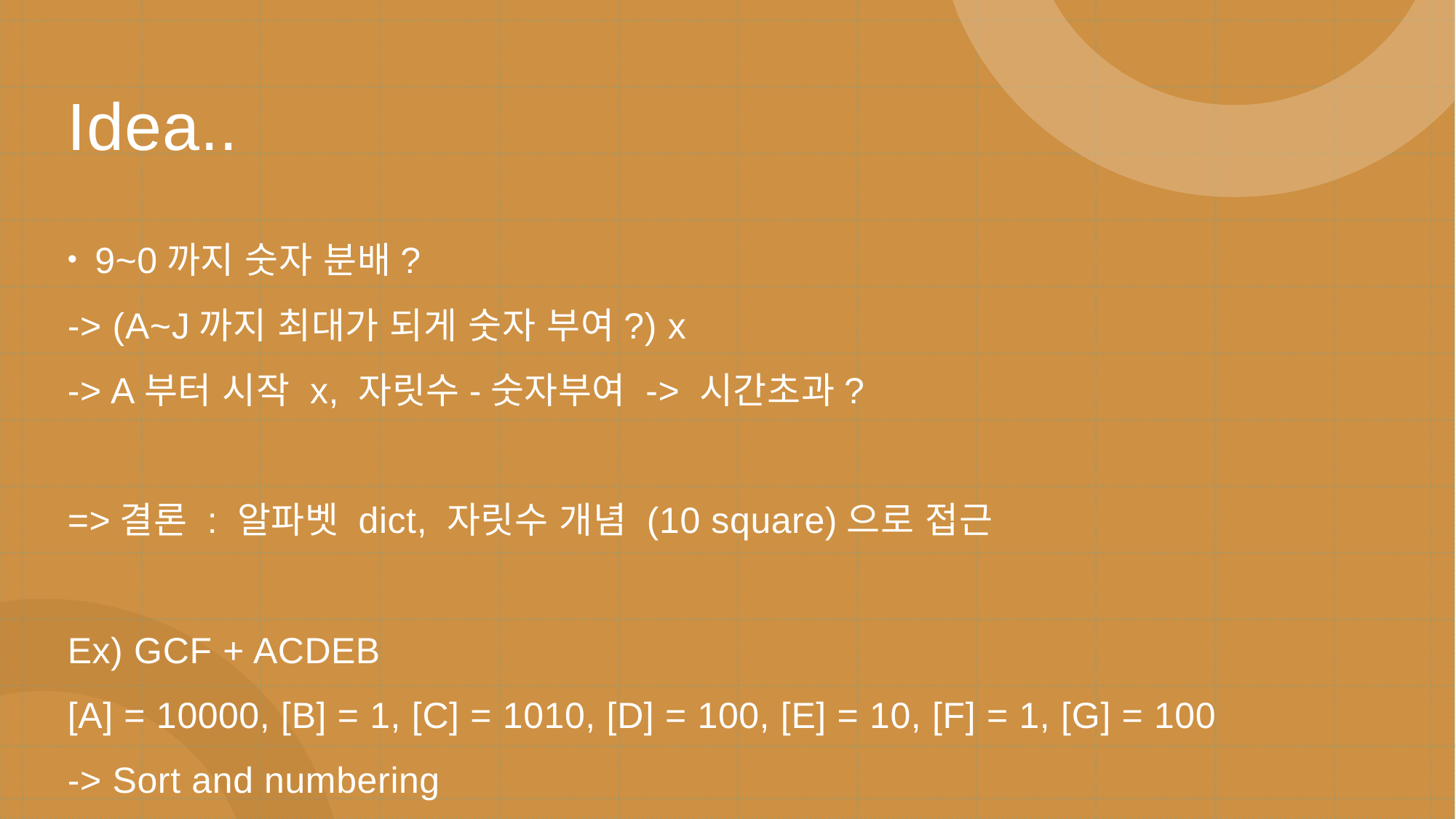

# Idea..
9~0까지 숫자 분배?
-> (A~J까지 최대가 되게 숫자 부여?) x
-> A부터 시작 x, 자릿수-숫자부여 -> 시간초과?

=>결론 : 알파벳 dict, 자릿수 개념 (10 square)으로 접근

Ex) GCF + ACDEB
[A] = 10000, [B] = 1, [C] = 1010, [D] = 100, [E] = 10, [F] = 1, [G] = 100
-> Sort and numbering